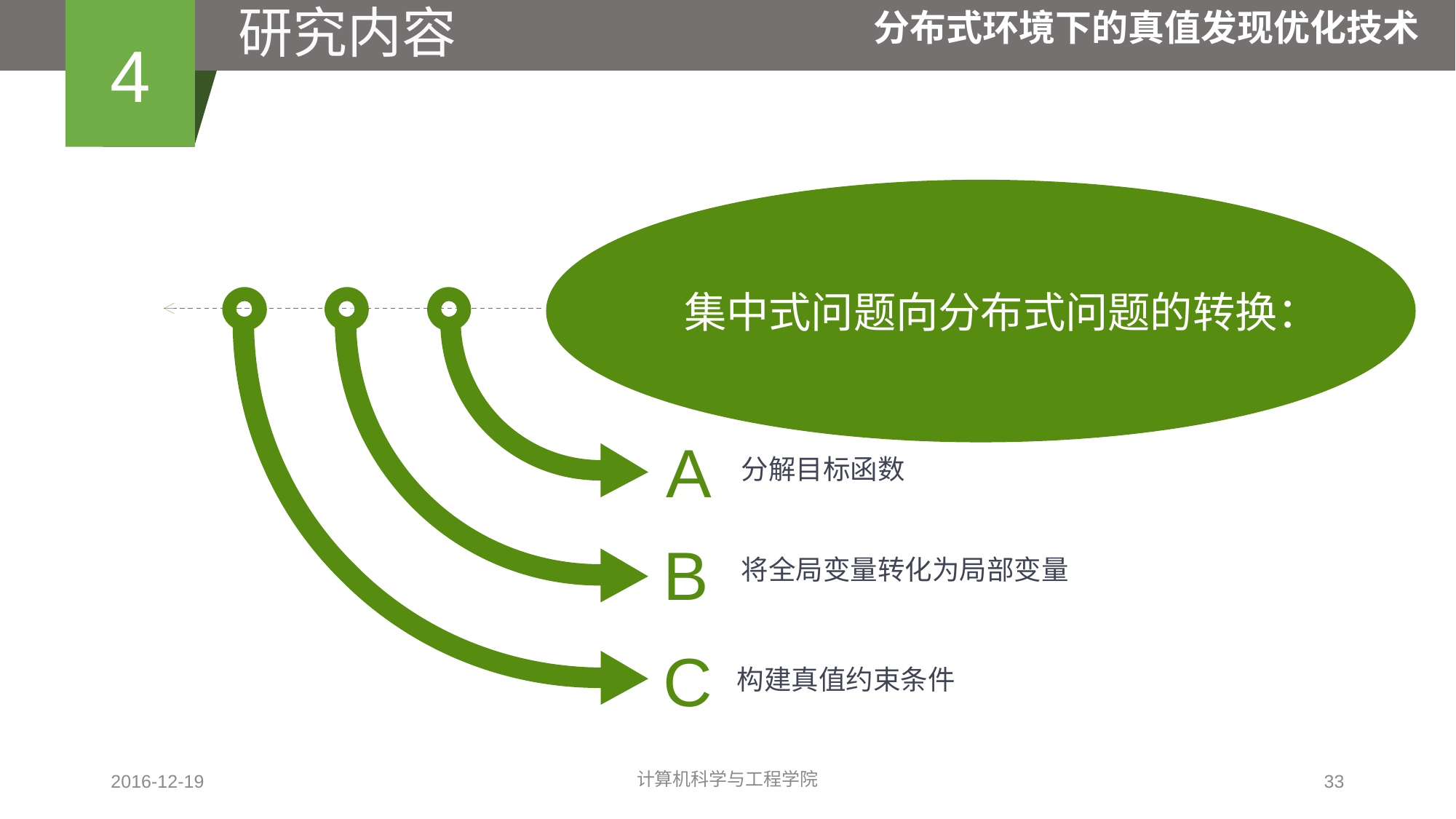

研究内容
4

分布式环境下的真值发现优化技术

集中式问题向分布式问题的转换：

A
分解目标函数
B
将全局变量转化为局部变量
C
构建真值约束条件
2016-12-19
计算机科学与工程学院
33